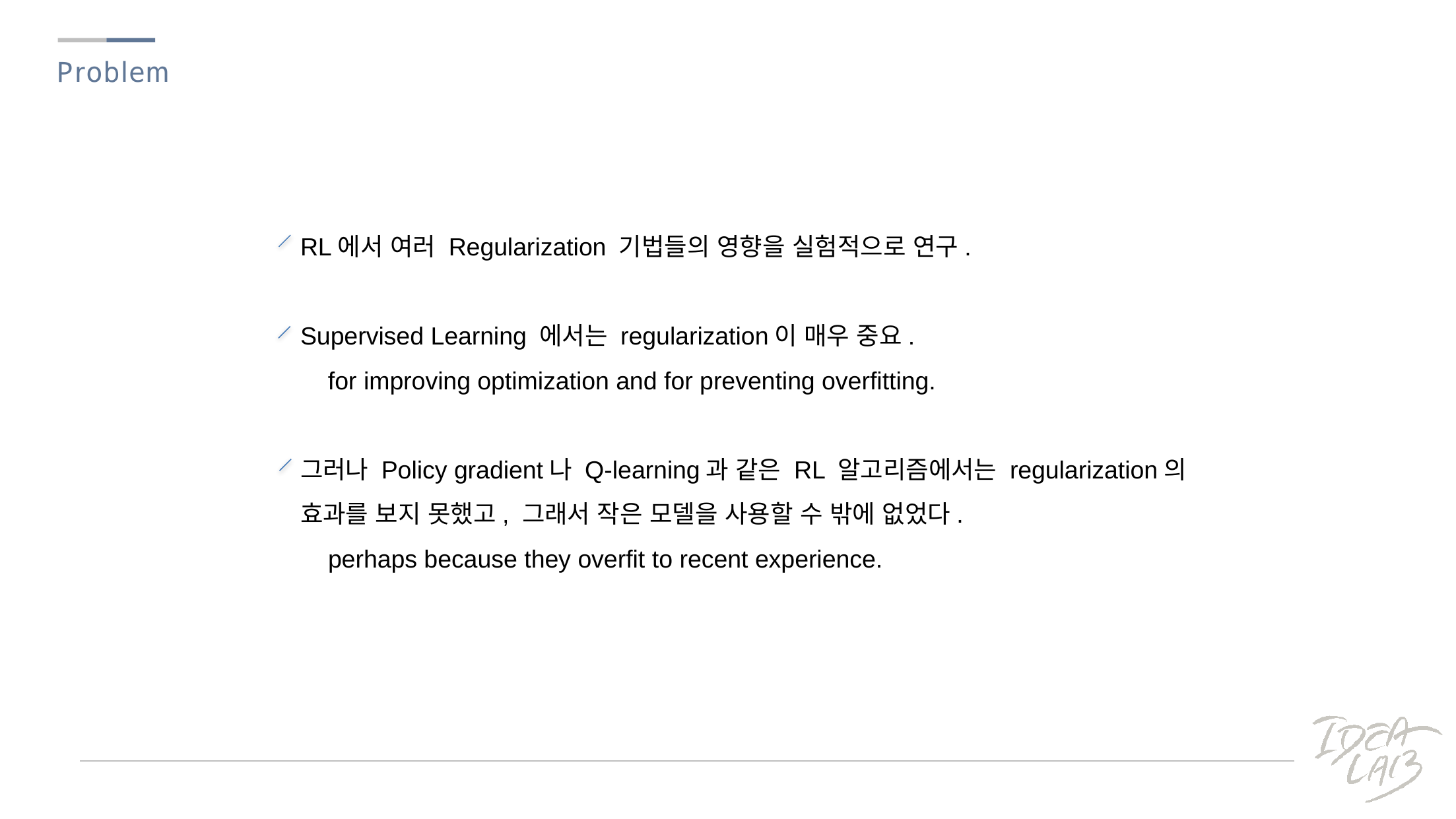

Problem
RL에서 여러 Regularization 기법들의 영향을 실험적으로 연구.

Supervised Learning 에서는 regularization이 매우 중요.
    for improving optimization and for preventing overfitting.

그러나 Policy gradient나 Q-learning과 같은 RL 알고리즘에서는 regularization의 효과를 보지 못했고, 그래서 작은 모델을 사용할 수 밖에 없었다.
    perhaps because they overfit to recent experience.